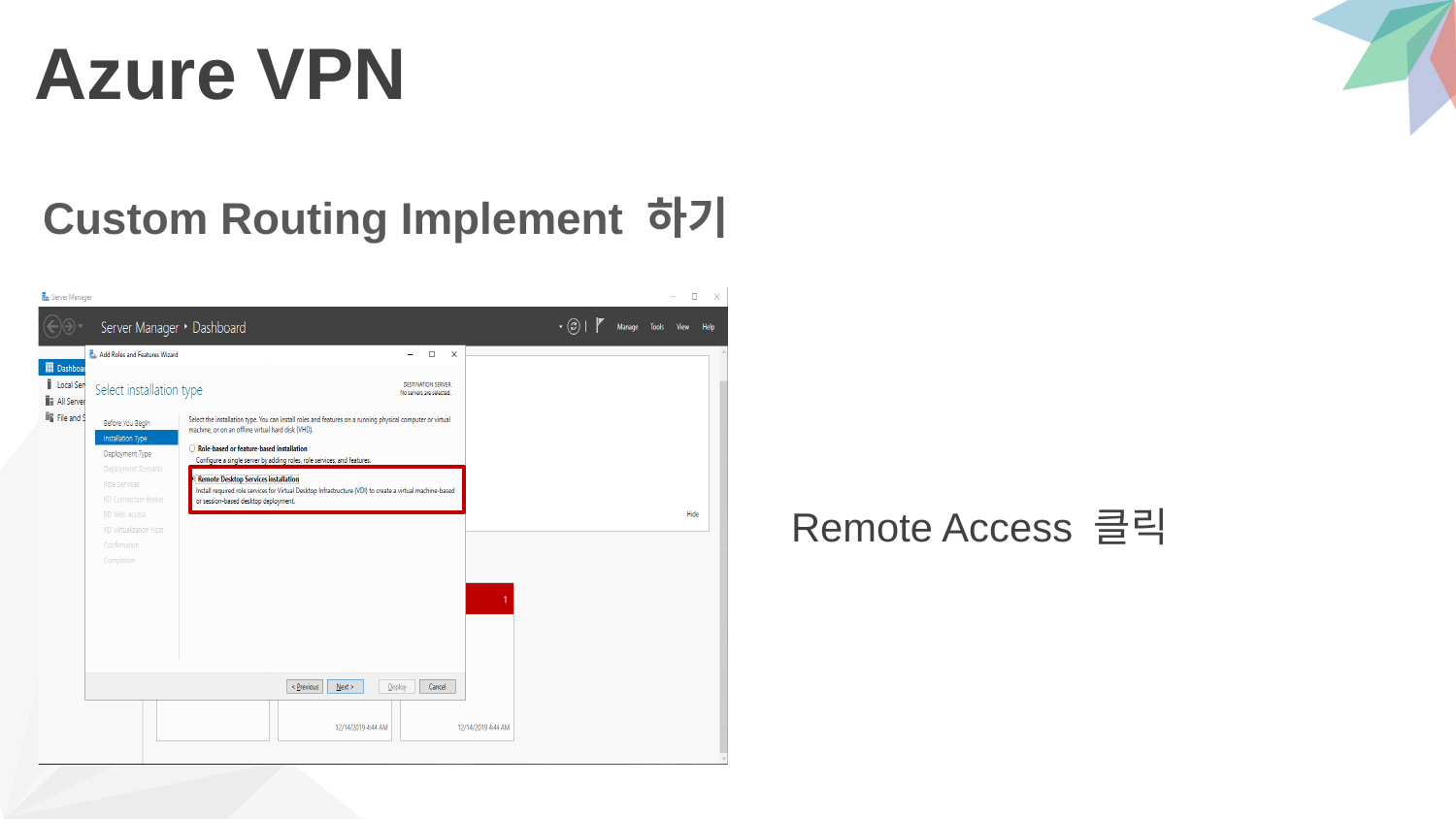

# Azure VPN
Custom Routing Implement 하기

Remote Access 클릭